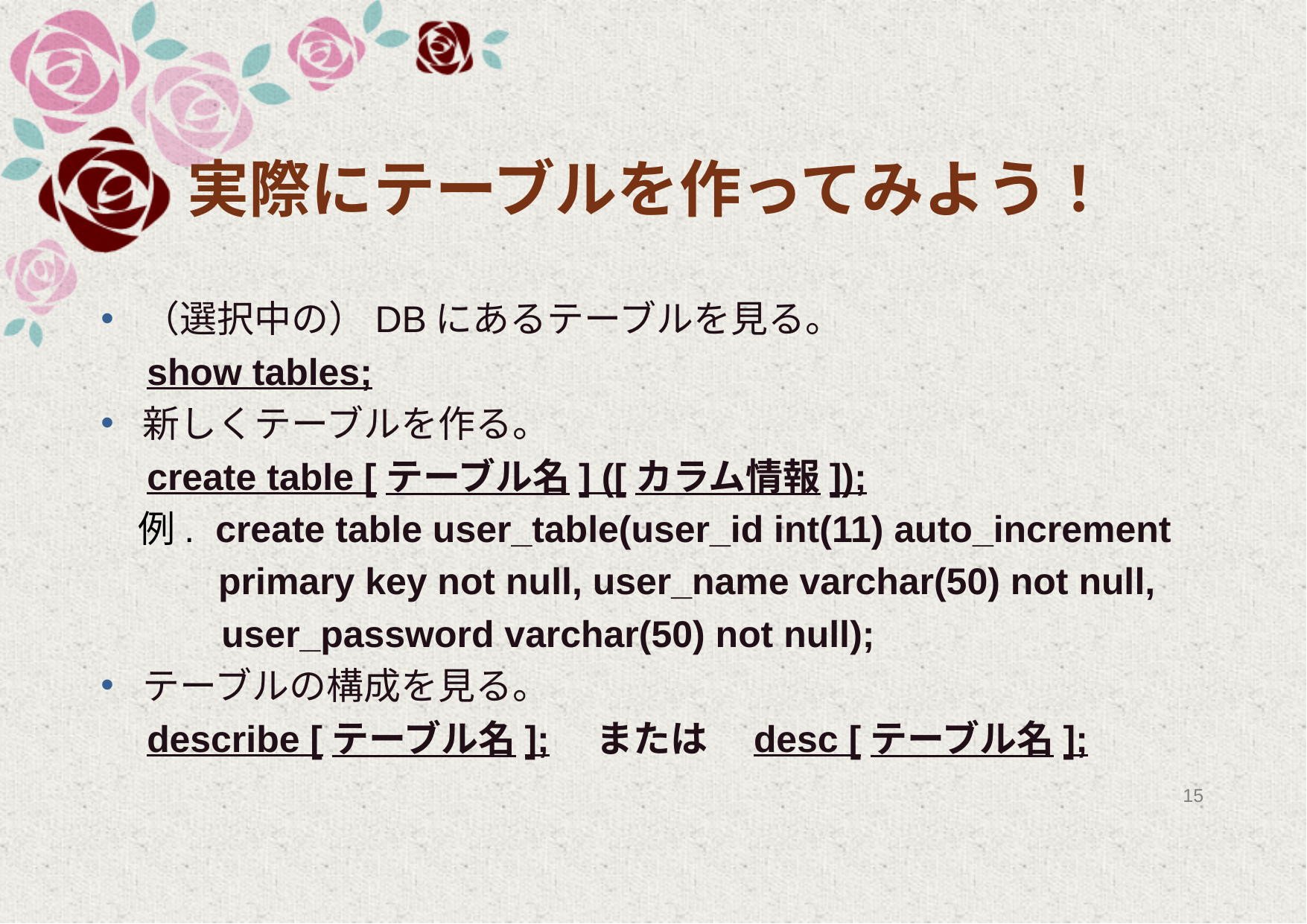

# 実際にテーブルを作ってみよう！
（選択中の）DBにあるテーブルを見る。
　show tables;
新しくテーブルを作る。
　create table [テーブル名] ([カラム情報]);
　例.  create table user_table(user_id int(11) auto_increment
 　　  primary key not null, user_name varchar(50) not null,
　　　user_password varchar(50) not null);
テーブルの構成を見る。
　describe [テーブル名];　または　desc [テーブル名];

15